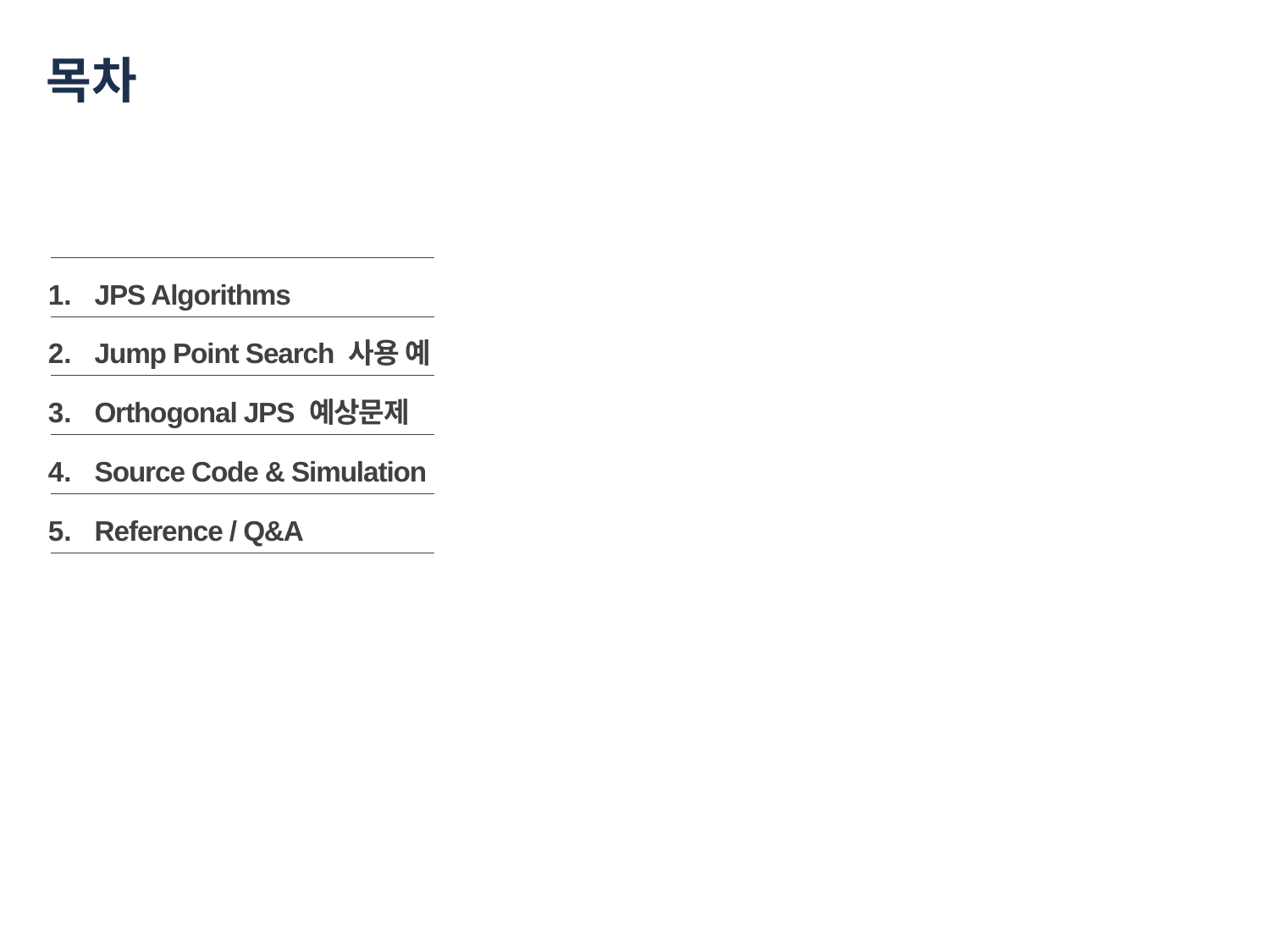

# 목차
JPS Algorithms
Jump Point Search 사용 예
Orthogonal JPS 예상문제
Source Code & Simulation
Reference / Q&A